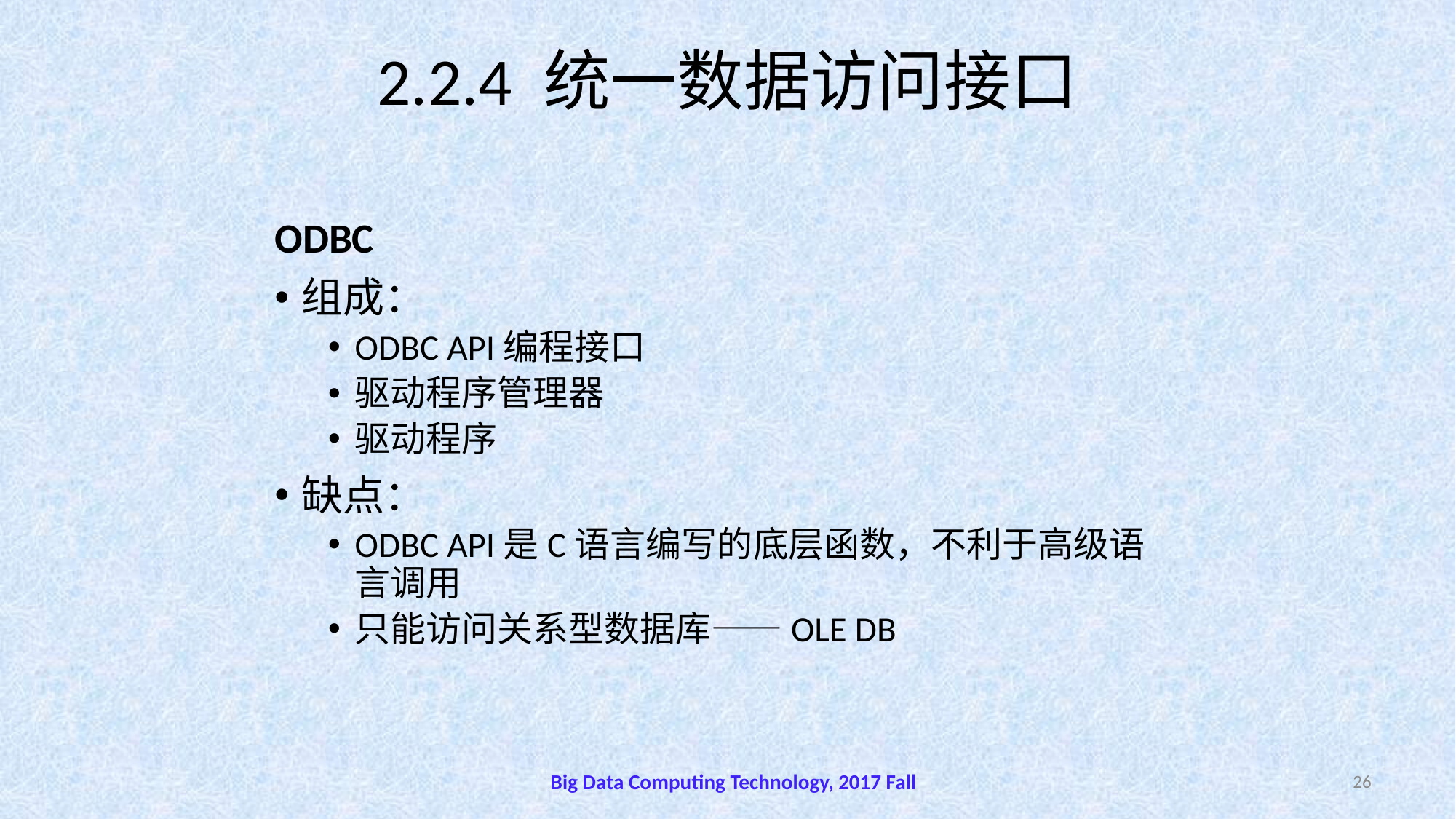

# 2.2.4 统一数据访问接口
ODBC
组成：
ODBC API编程接口
驱动程序管理器
驱动程序
缺点：
ODBC API是C语言编写的底层函数，不利于高级语言调用
只能访问关系型数据库——OLE DB
Big Data Computing Technology, 2017 Fall
26